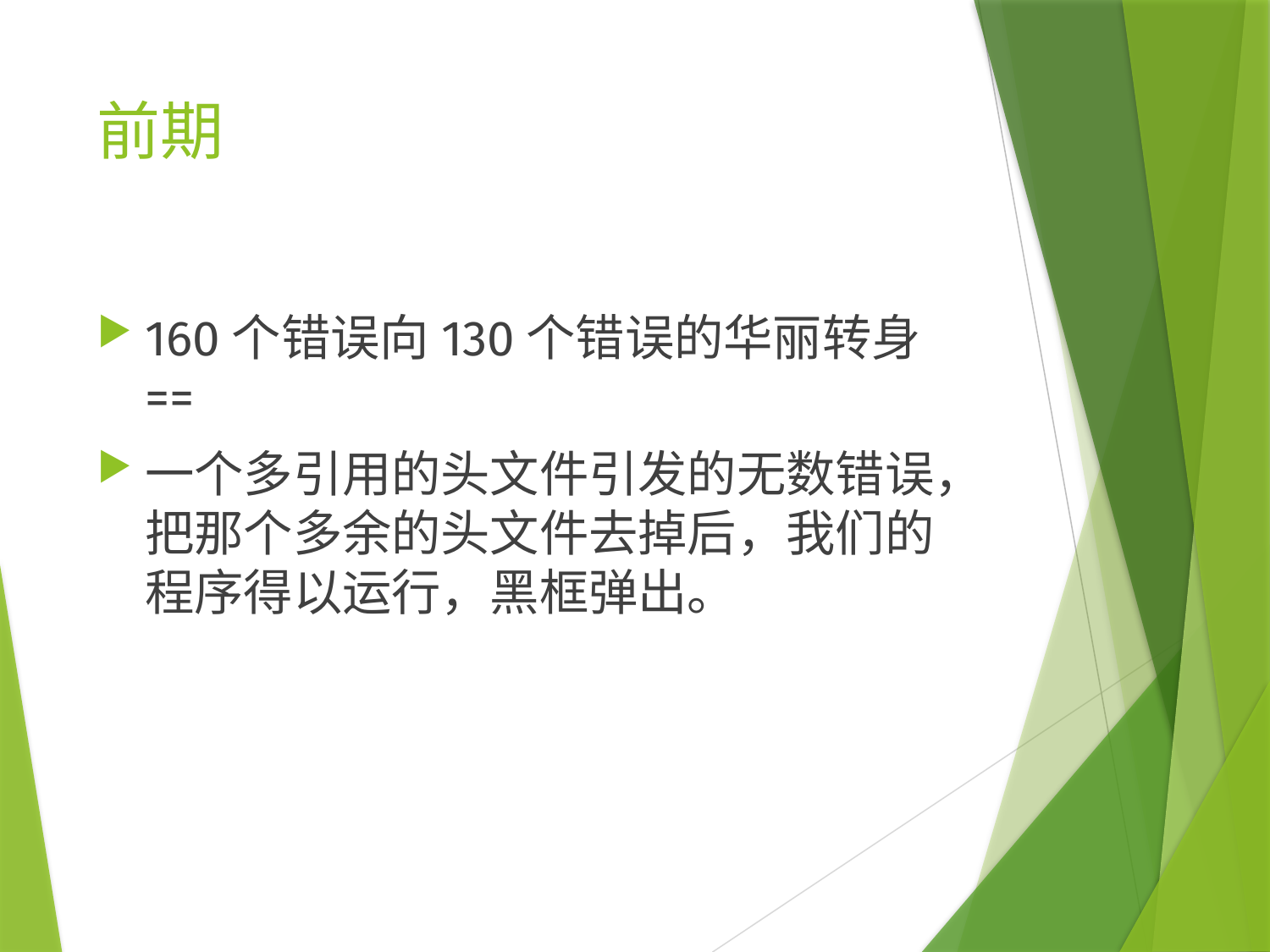

# 前期
160个错误向130个错误的华丽转身==
一个多引用的头文件引发的无数错误，把那个多余的头文件去掉后，我们的程序得以运行，黑框弹出。